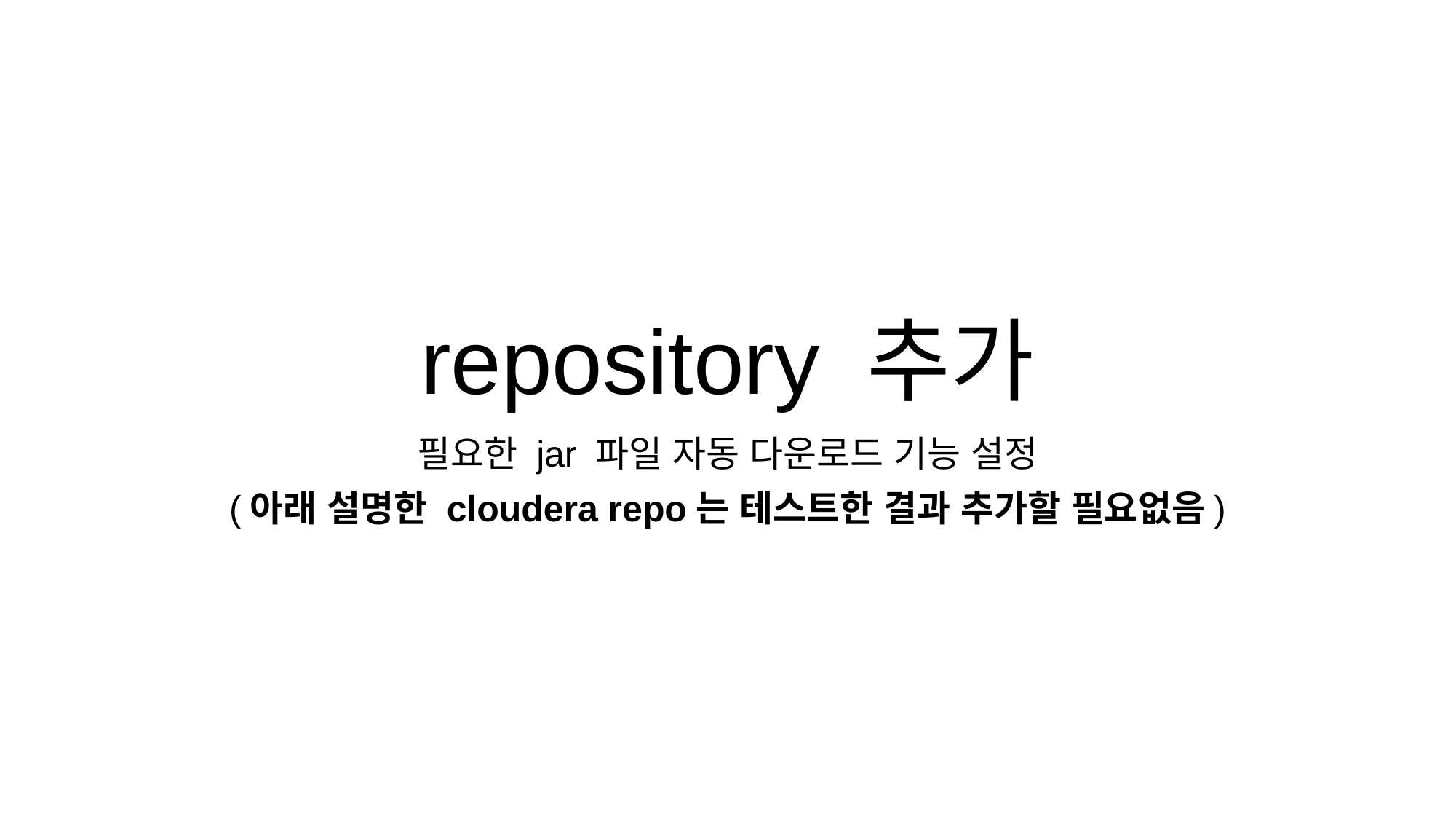

# repository 추가
필요한 jar 파일 자동 다운로드 기능 설정
(아래 설명한 cloudera repo는 테스트한 결과 추가할 필요없음)